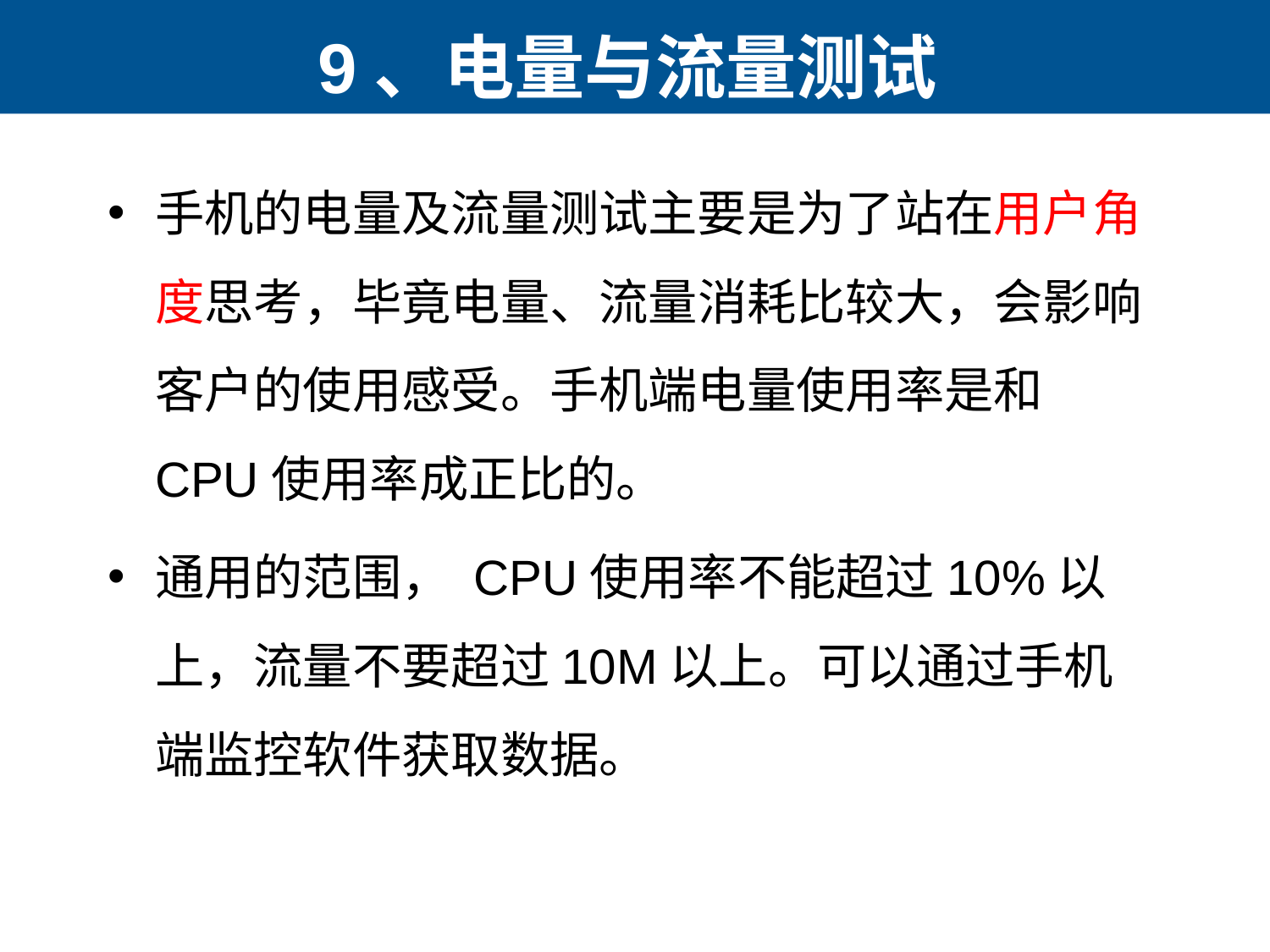

9、电量与流量测试
手机的电量及流量测试主要是为了站在用户角度思考，毕竟电量、流量消耗比较大，会影响客户的使用感受。手机端电量使用率是和CPU使用率成正比的。
通用的范围， CPU使用率不能超过10%以上，流量不要超过10M以上。可以通过手机端监控软件获取数据。